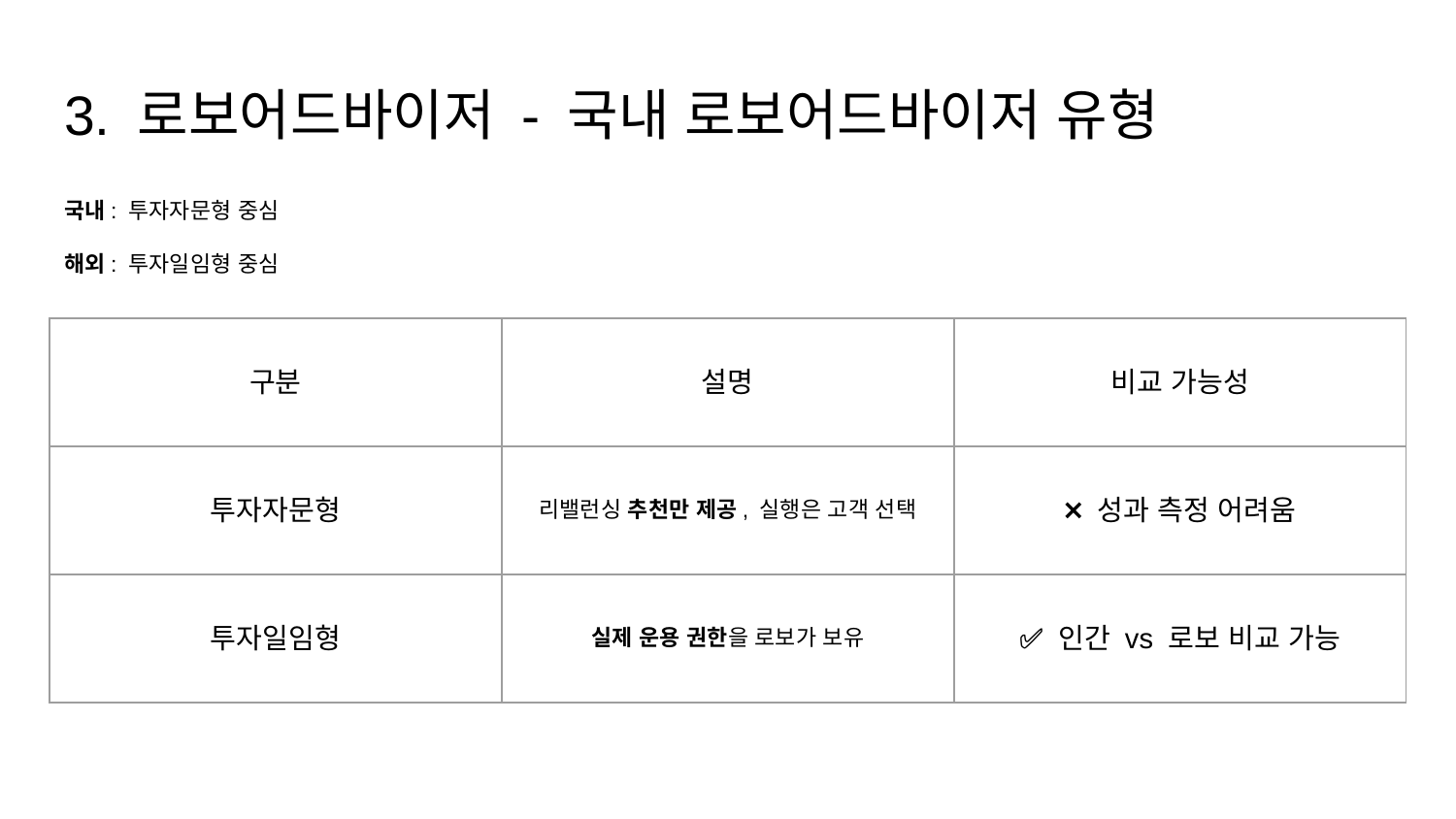

# 3. 로보어드바이저 - 국내 로보어드바이저 유형
국내: 투자자문형 중심
해외: 투자일임형 중심

| 구분 | 설명 | 비교 가능성 |
| --- | --- | --- |
| 투자자문형 | 리밸런싱 추천만 제공, 실행은 고객 선택 | ❌ 성과 측정 어려움 |
| 투자일임형 | 실제 운용 권한을 로보가 보유 | ✅ 인간 vs 로보 비교 가능 |